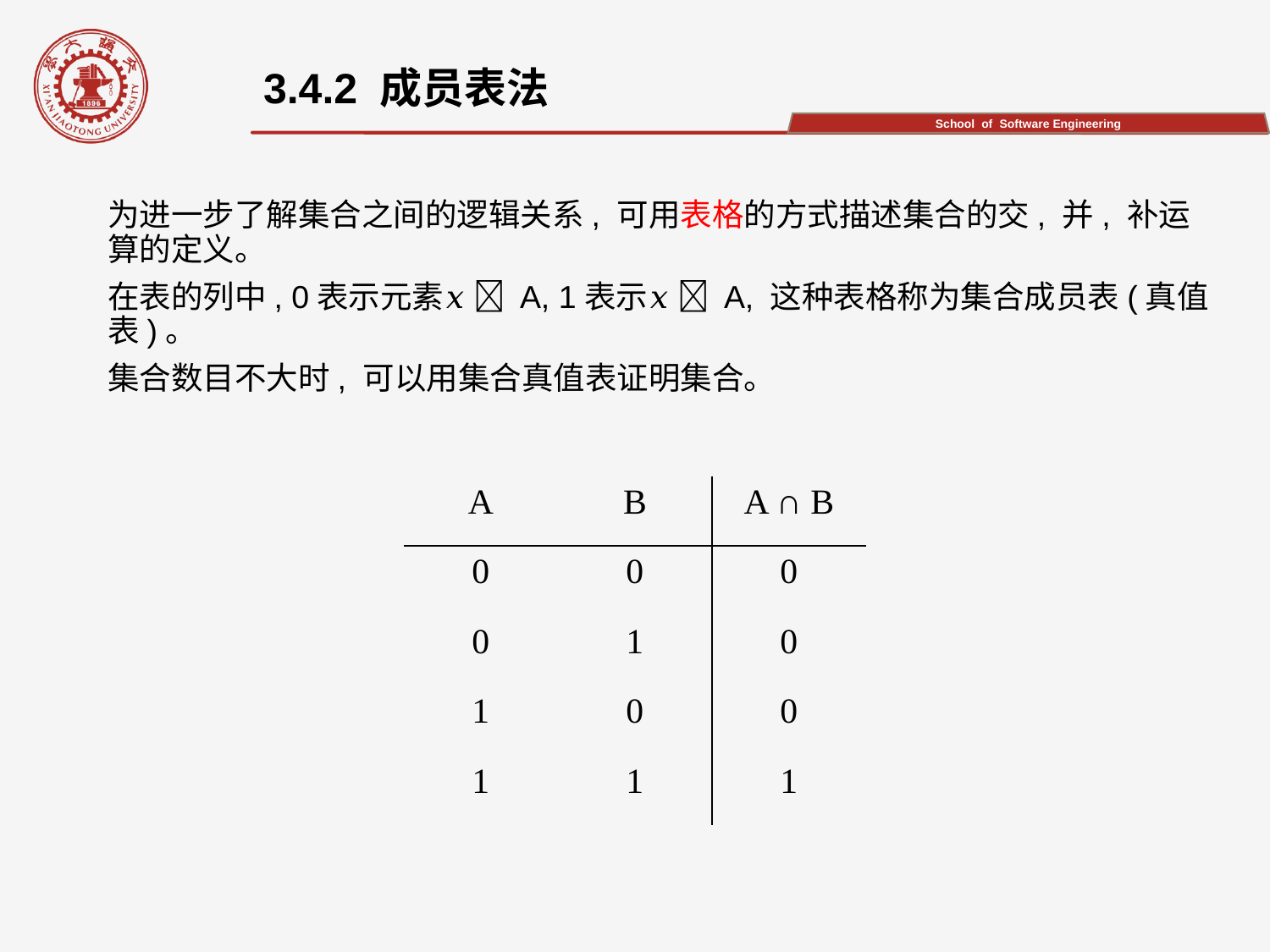

3.4.2 成员表法
为进一步了解集合之间的逻辑关系, 可用表格的方式描述集合的交, 并, 补运算的定义。
在表的列中, 0表示元素𝑥 ∉ A, 1表示𝑥 ∈ A, 这种表格称为集合成员表(真值表)。
集合数目不大时, 可以用集合真值表证明集合。

| A | B | A ∩ B |
| --- | --- | --- |
| 0 | 0 | 0 |
| 0 | 1 | 0 |
| 1 | 0 | 0 |
| 1 | 1 | 1 |